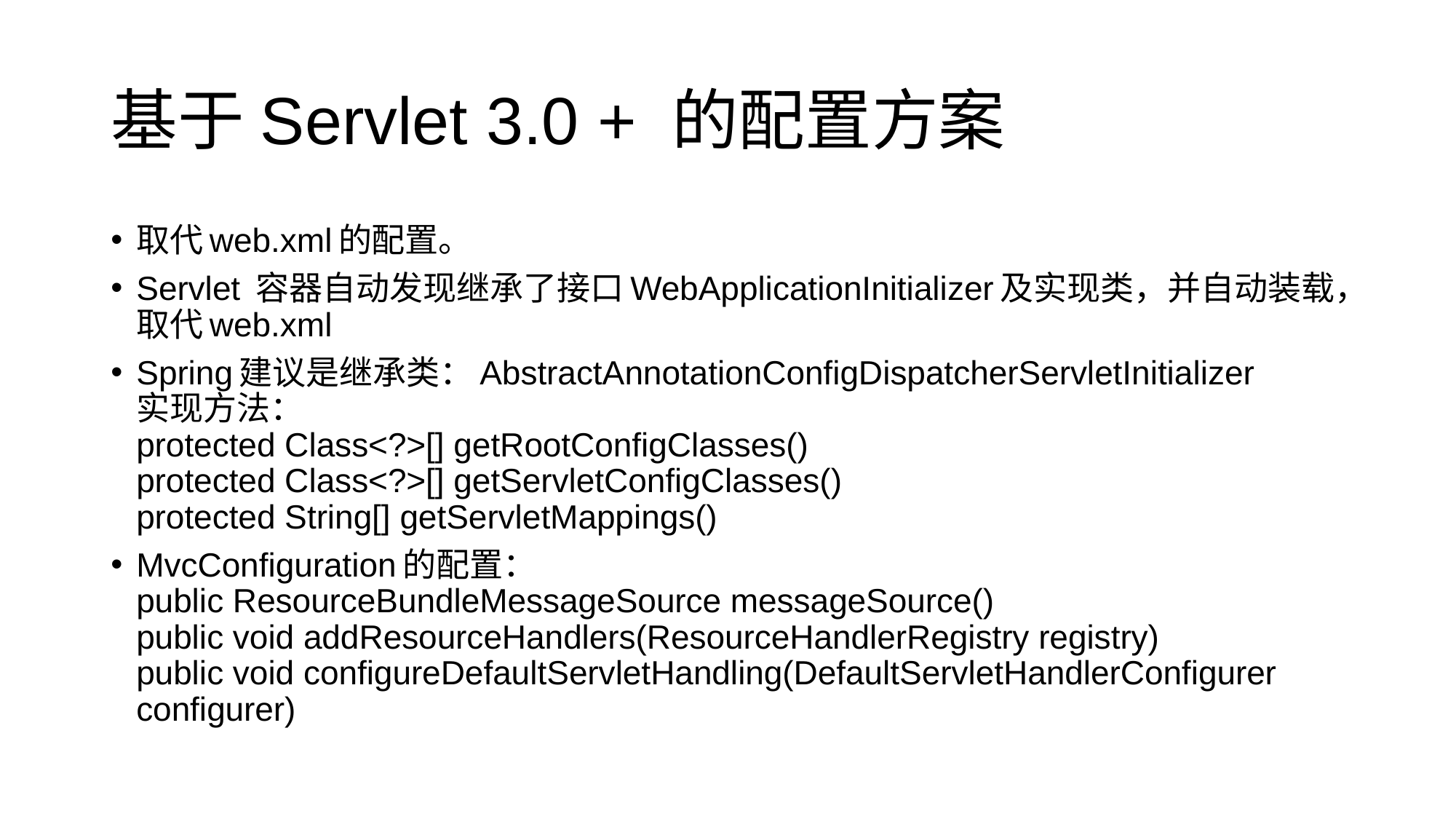

# 基于Servlet 3.0 + 的配置方案
取代web.xml的配置。
Servlet 容器自动发现继承了接口WebApplicationInitializer及实现类，并自动装载，取代web.xml
Spring建议是继承类：AbstractAnnotationConfigDispatcherServletInitializer
实现方法：
protected Class<?>[] getRootConfigClasses()
protected Class<?>[] getServletConfigClasses()
protected String[] getServletMappings()
MvcConfiguration的配置：
public ResourceBundleMessageSource messageSource() 
public void addResourceHandlers(ResourceHandlerRegistry registry)
public void configureDefaultServletHandling(DefaultServletHandlerConfigurer configurer)